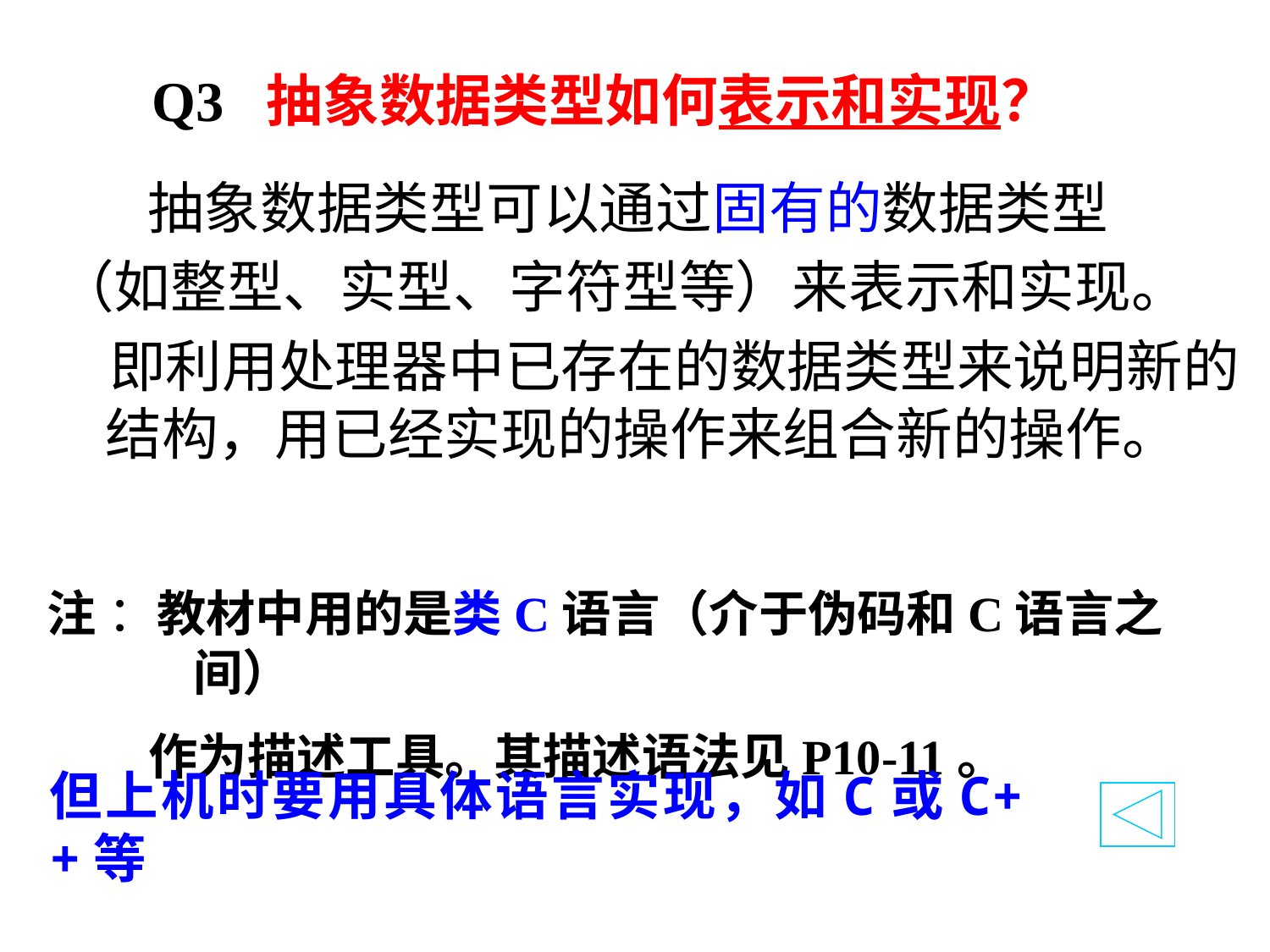

# Q3  抽象数据类型如何表示和实现？
      抽象数据类型可以通过固有的数据类型
（如整型、实型、字符型等）来表示和实现。
   即利用处理器中已存在的数据类型来说明新的结构，用已经实现的操作来组合新的操作。

注 ：教材中用的是类C语言（介于伪码和C语言之间）
        作为描述工具。其描述语法见P10-11。
但上机时要用具体语言实现，如C或C++等